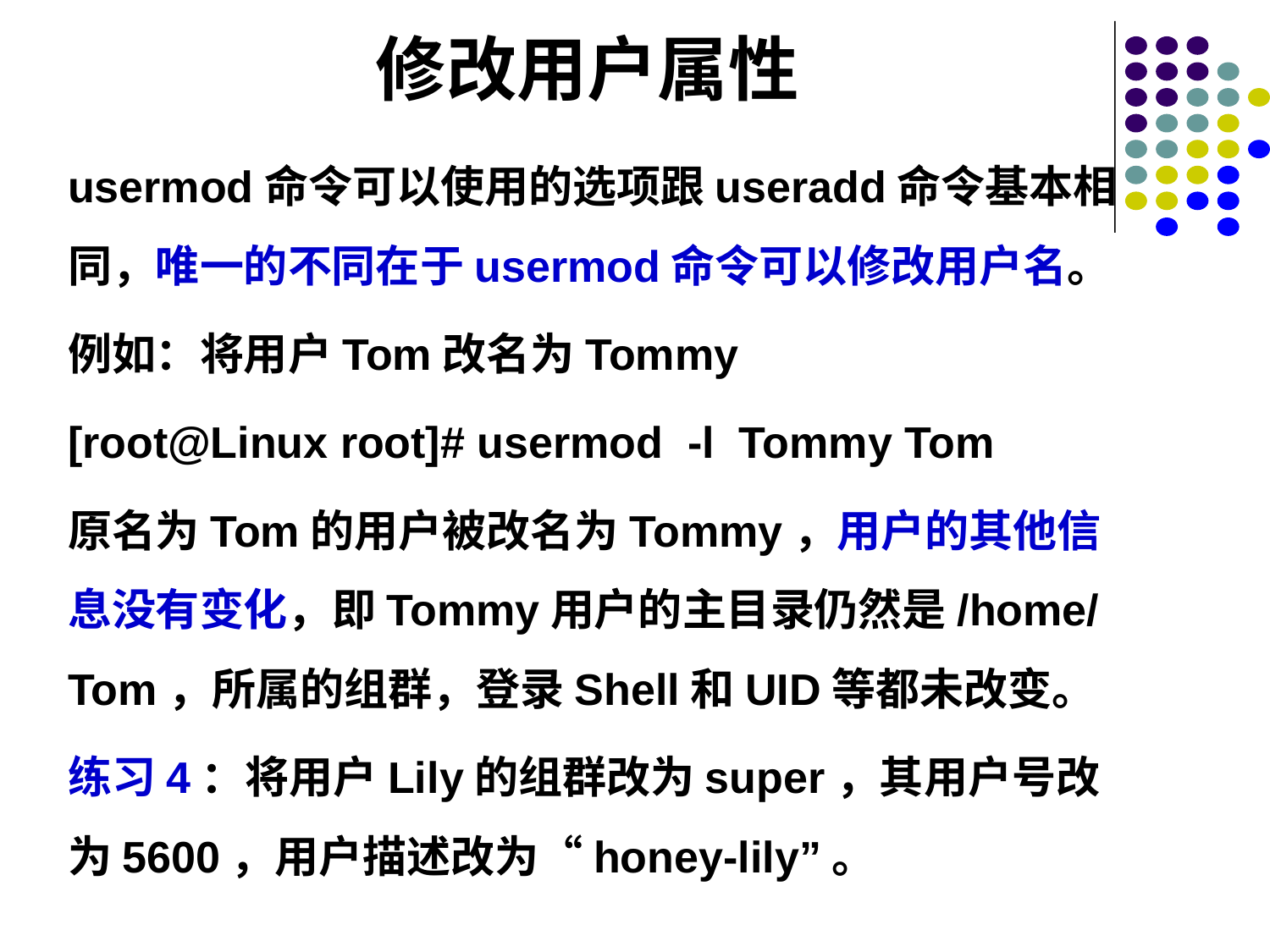

# 修改用户属性
usermod命令可以使用的选项跟useradd命令基本相同，唯一的不同在于usermod命令可以修改用户名。
例如：将用户Tom改名为Tommy
[root@Linux root]# usermod  -l  Tommy Tom
原名为Tom的用户被改名为Tommy，用户的其他信息没有变化，即Tommy用户的主目录仍然是/home/Tom，所属的组群，登录Shell和UID等都未改变。
练习4：将用户Lily的组群改为super，其用户号改为5600，用户描述改为“honey-lily”。